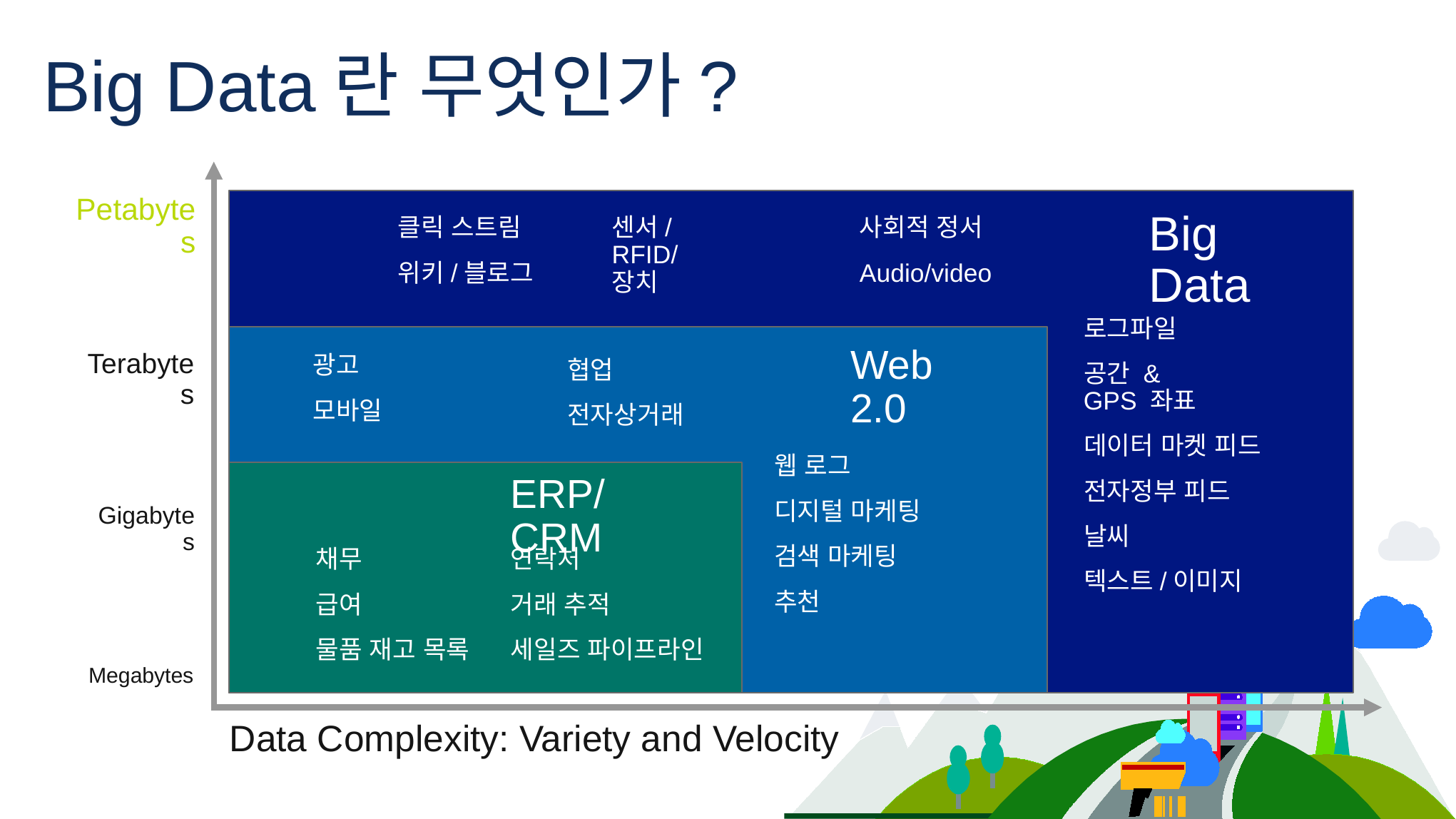

# Big Data란 무엇인가?

Big Data
클릭 스트림
위키/블로그
센서/RFID/
장치
사회적 정서
Audio/video

로그파일
공간 &
GPS 좌표
데이터 마켓 피드
전자정부 피드
날씨
텍스트/이미지
Petabytes

Web 2.0
광고
모바일
협업
전자상거래

웹 로그
디지털 마케팅
검색 마케팅
추천
Terabytes
ERP/CRM

채무
급여
물품 재고 목록
연락처
거래 추적
세일즈 파이프라인
Gigabytes
Megabytes
Data Complexity: Variety and Velocity